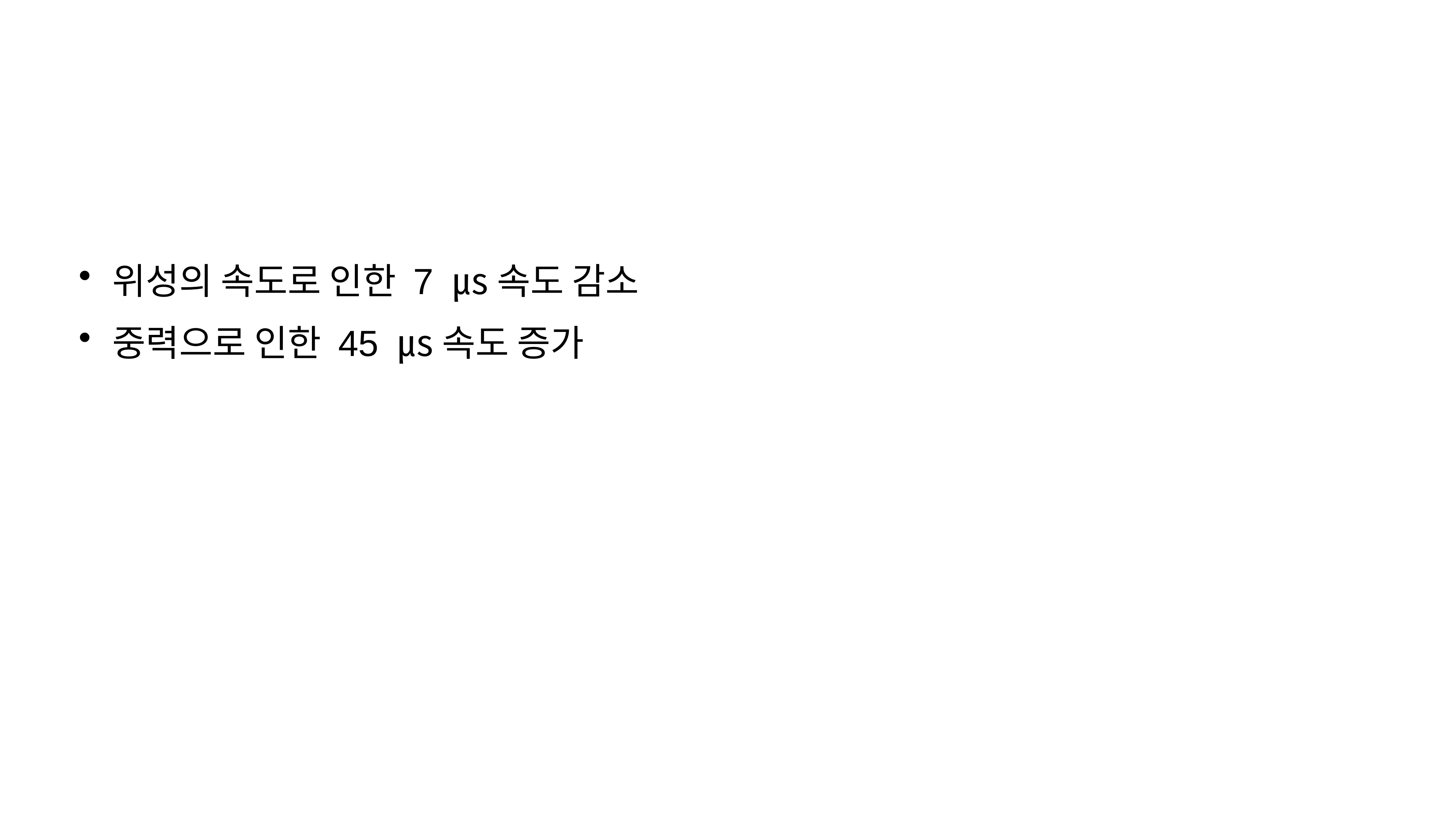

위성의 속도로 인한 7 ㎲ 속도 감소
중력으로 인한 45 ㎲ 속도 증가